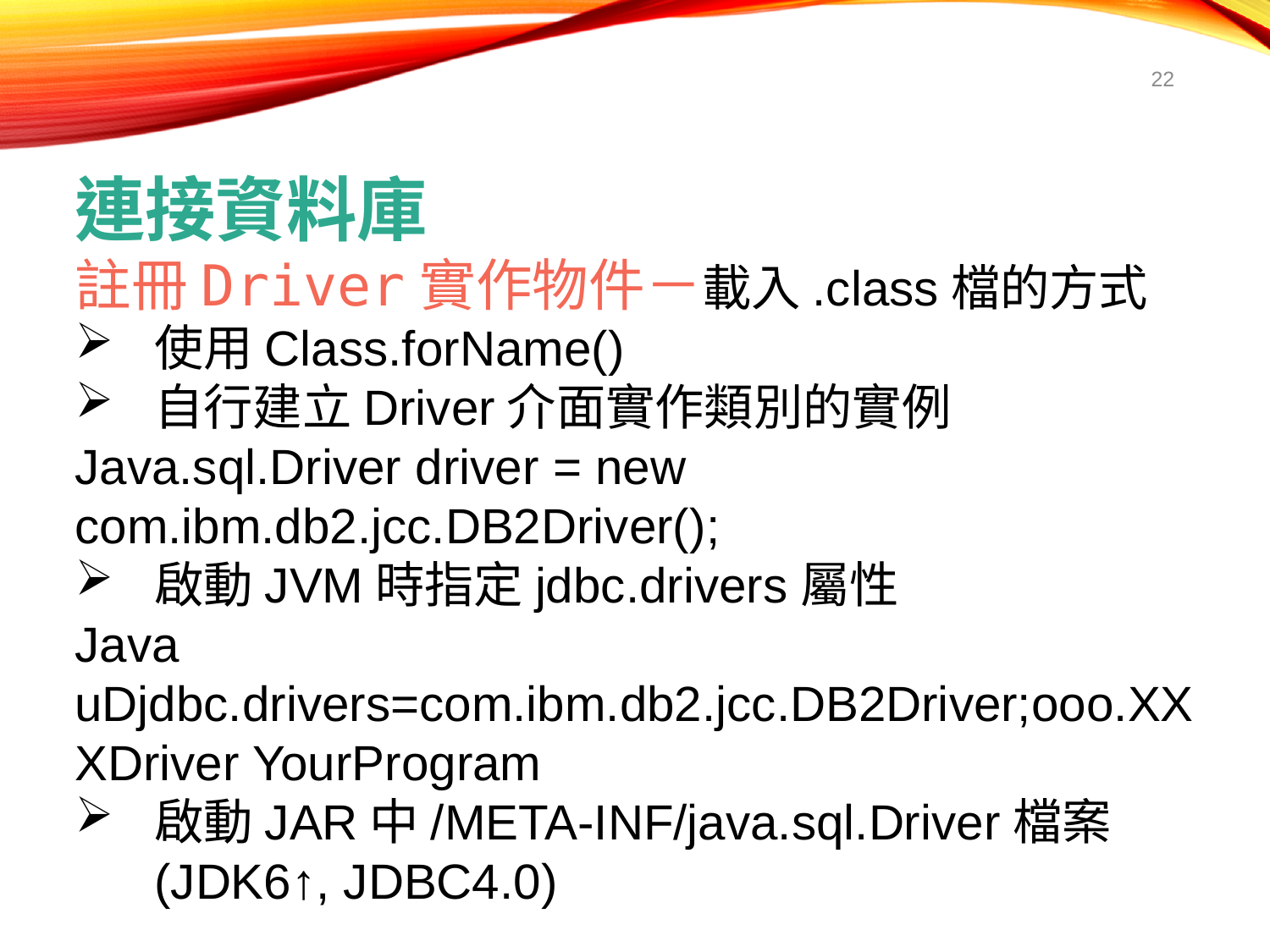

22
連接資料庫
註冊Driver實作物件－載入.class檔的方式
使用Class.forName()
自行建立Driver介面實作類別的實例
Java.sql.Driver driver = new com.ibm.db2.jcc.DB2Driver();
啟動JVM時指定jdbc.drivers屬性
Java uDjdbc.drivers=com.ibm.db2.jcc.DB2Driver;ooo.XXXDriver YourProgram
啟動JAR中/META-INF/java.sql.Driver檔案(JDK6↑, JDBC4.0)